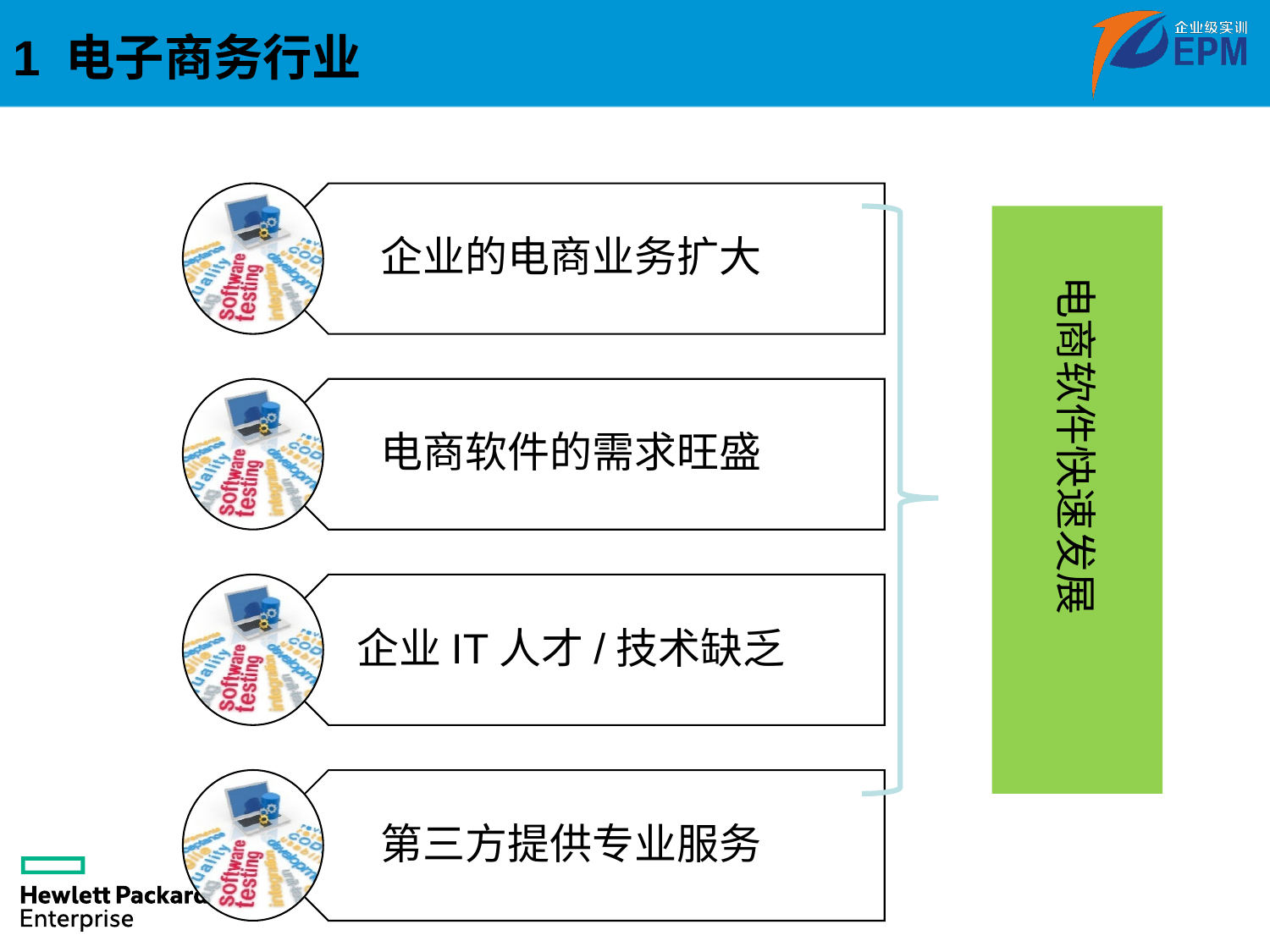

# 1 电子商务行业
企业的电商业务扩大
电商软件的需求旺盛
企业IT人才/技术缺乏
第三方提供专业服务

电商软件快速发展